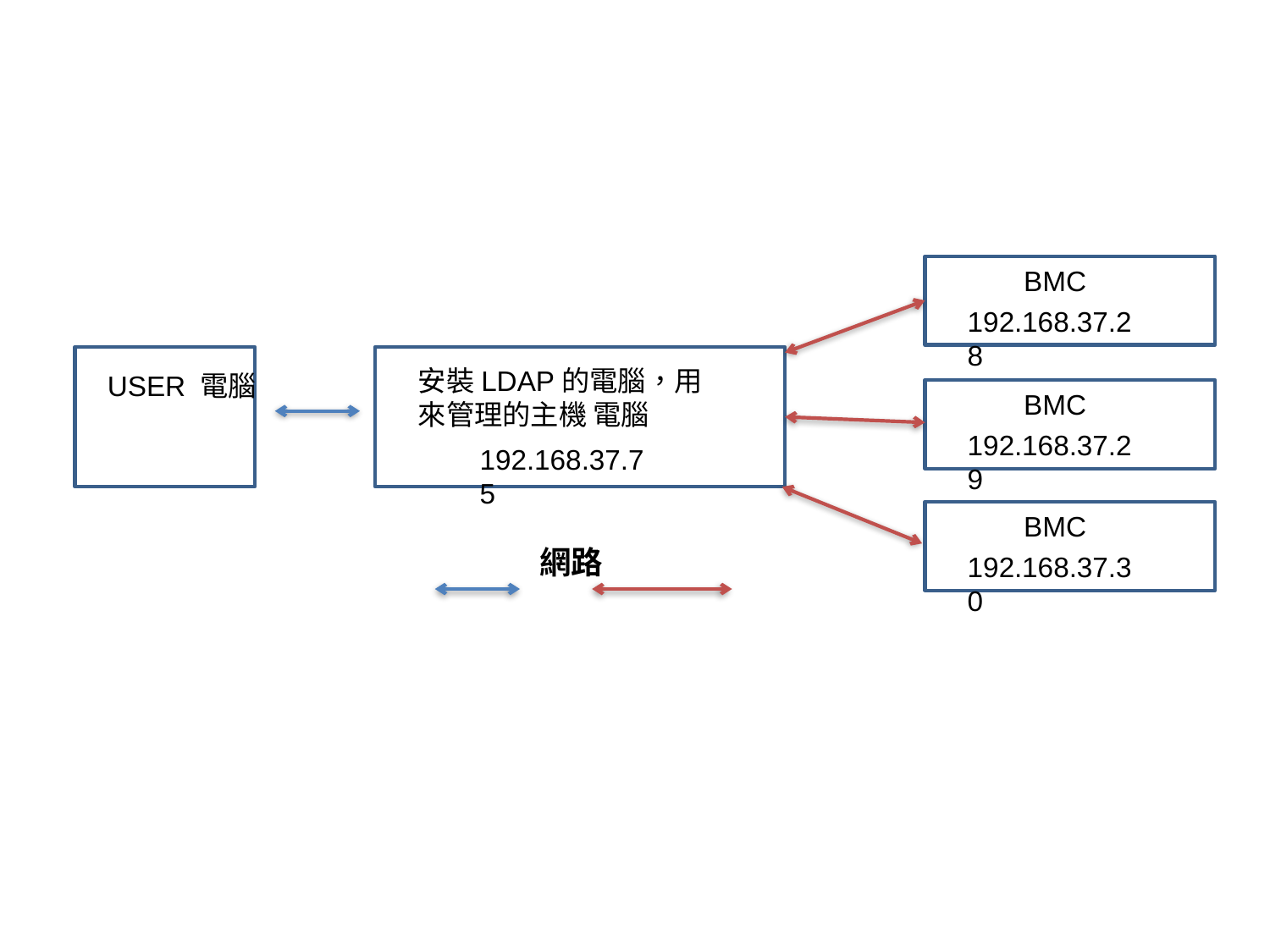

BMC
192.168.37.28

USER 電腦

192.168.37.75
安裝LDAP的電腦，用來管理的主機 電腦

BMC
192.168.37.29

BMC
192.168.37.30
網路